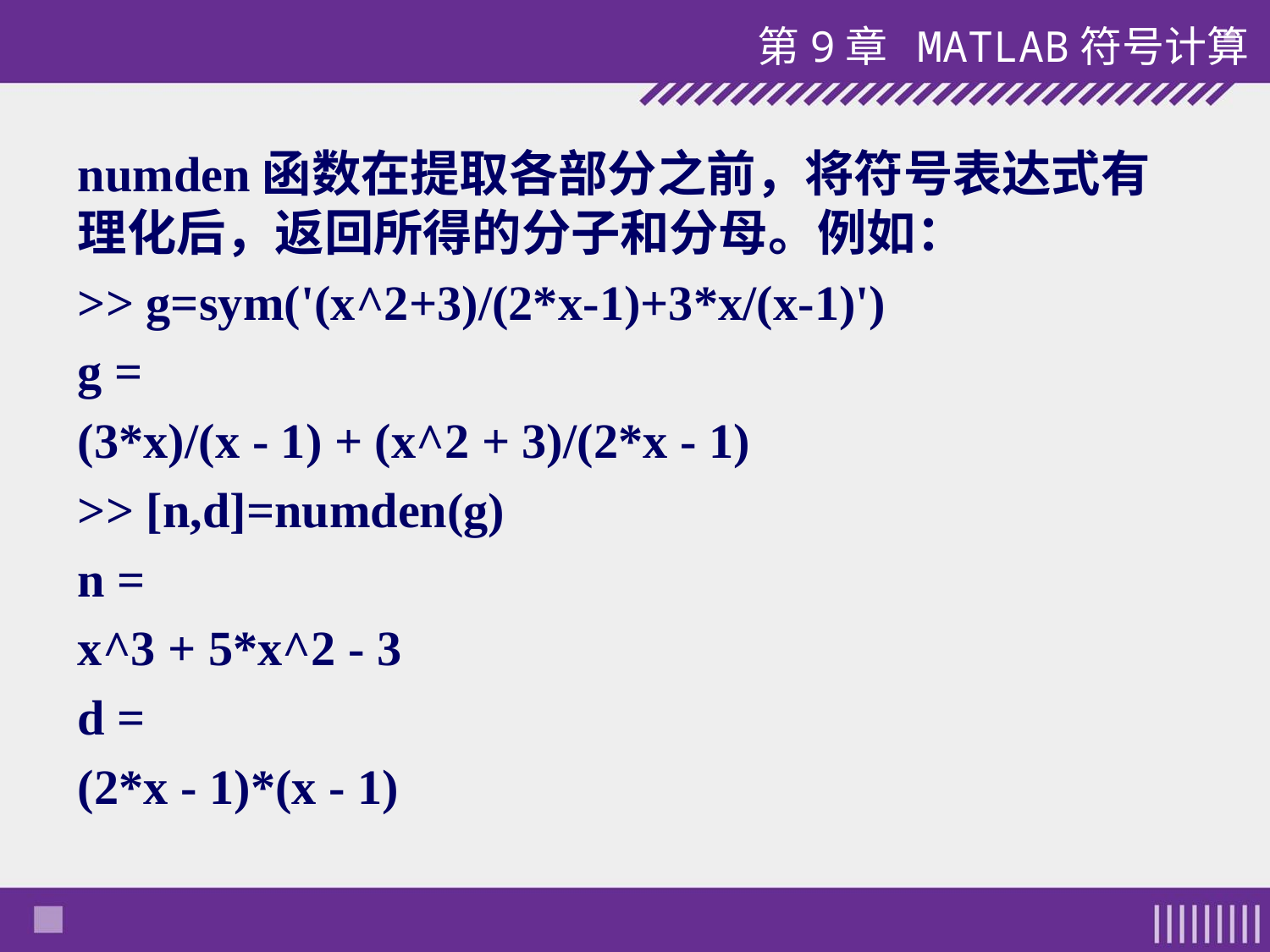

第9章  MATLAB符号计算
numden函数在提取各部分之前，将符号表达式有理化后，返回所得的分子和分母。例如：
>> g=sym('(x^2+3)/(2*x-1)+3*x/(x-1)')
g =
(3*x)/(x - 1) + (x^2 + 3)/(2*x - 1)
>> [n,d]=numden(g)
n =
x^3 + 5*x^2 - 3
d =
(2*x - 1)*(x - 1)